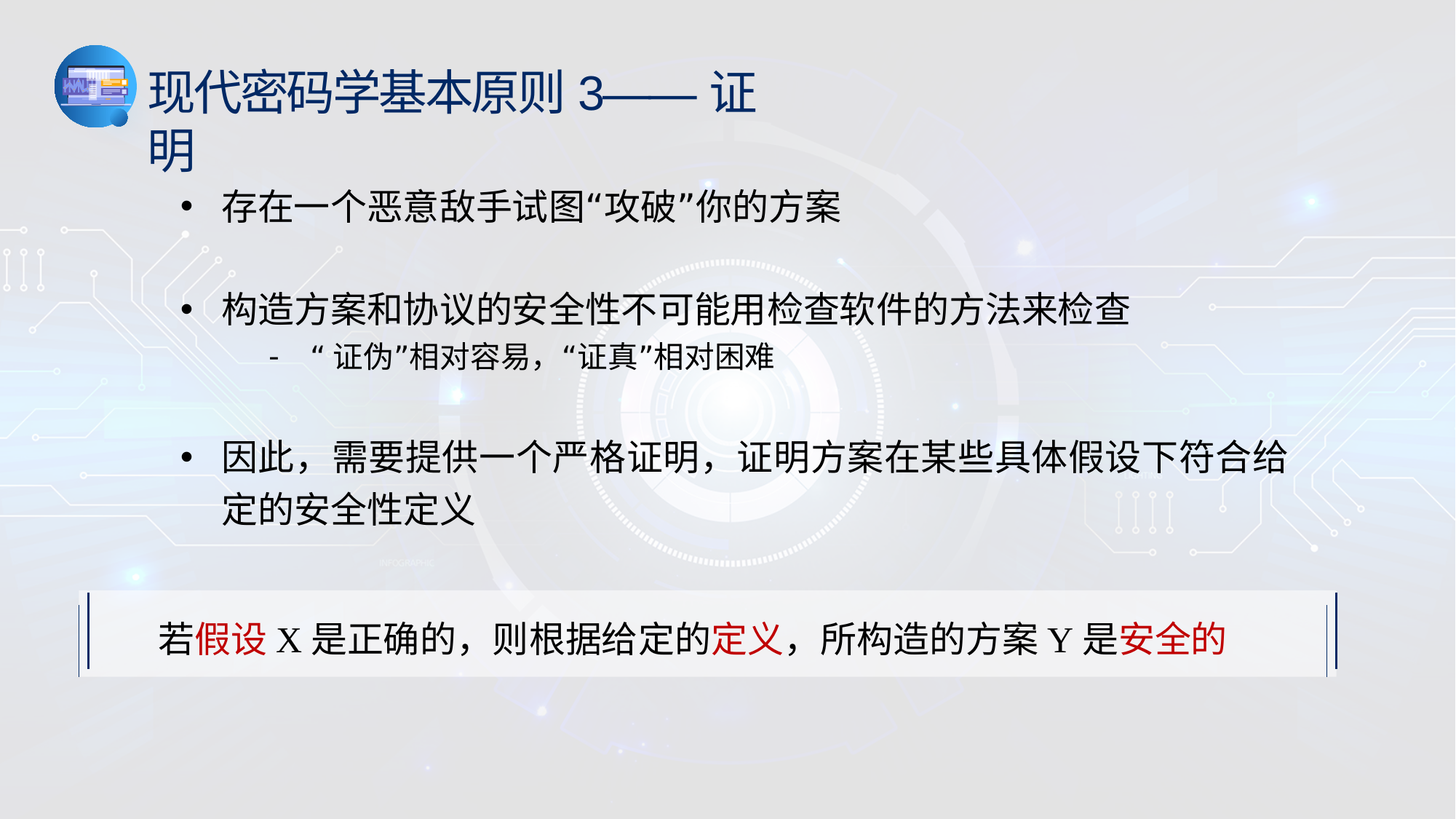

现代密码学基本原则3——证明

存在一个恶意敌手试图“攻破”你的方案
构造方案和协议的安全性不可能用检查软件的方法来检查
“证伪”相对容易，“证真”相对困难
因此，需要提供一个严格证明，证明方案在某些具体假设下符合给定的安全性定义

若假设X是正确的，则根据给定的定义，所构造的方案Y是安全的